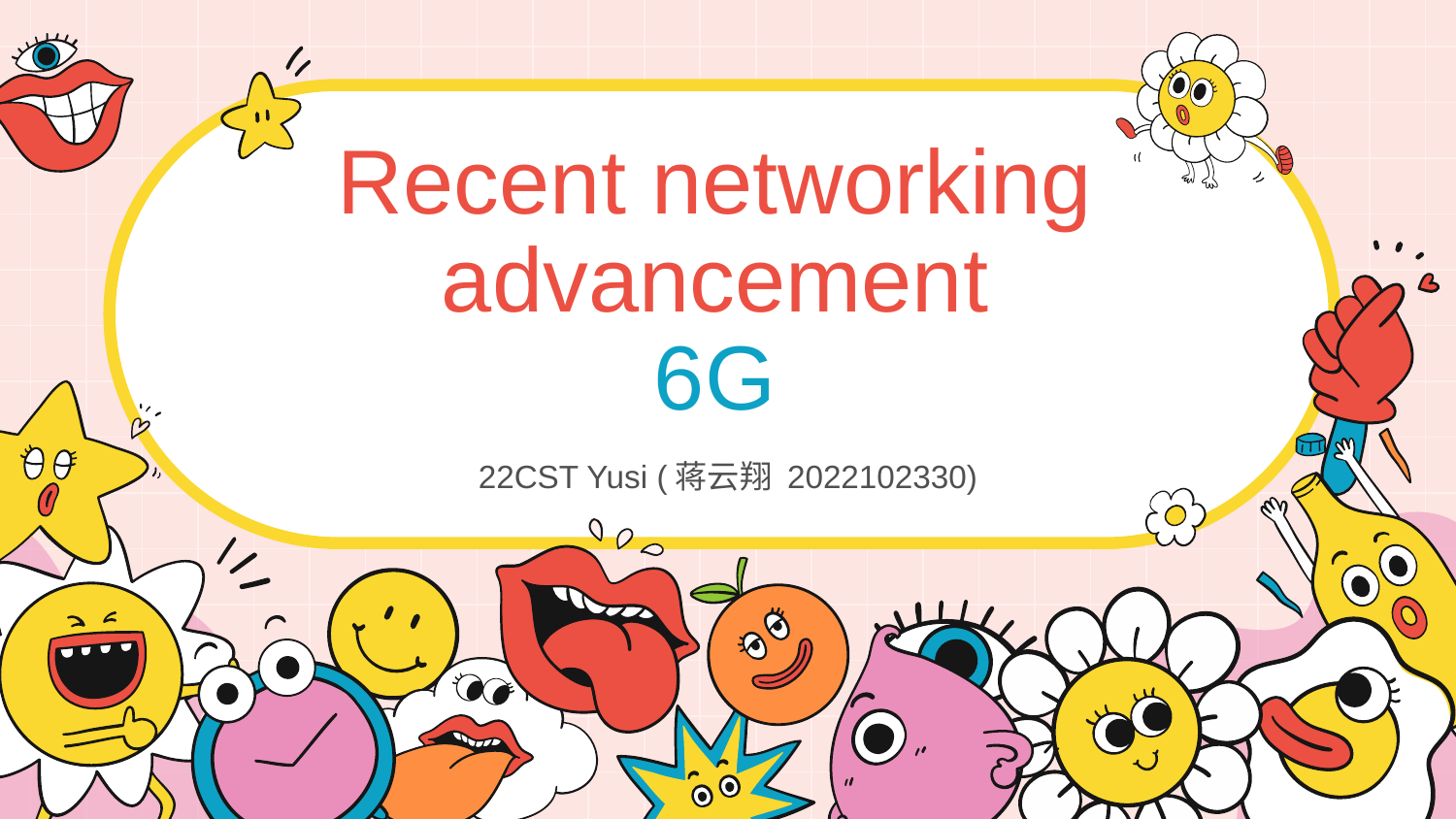

# Recent networking advancement 6G

22CST Yusi (蒋云翔 2022102330)